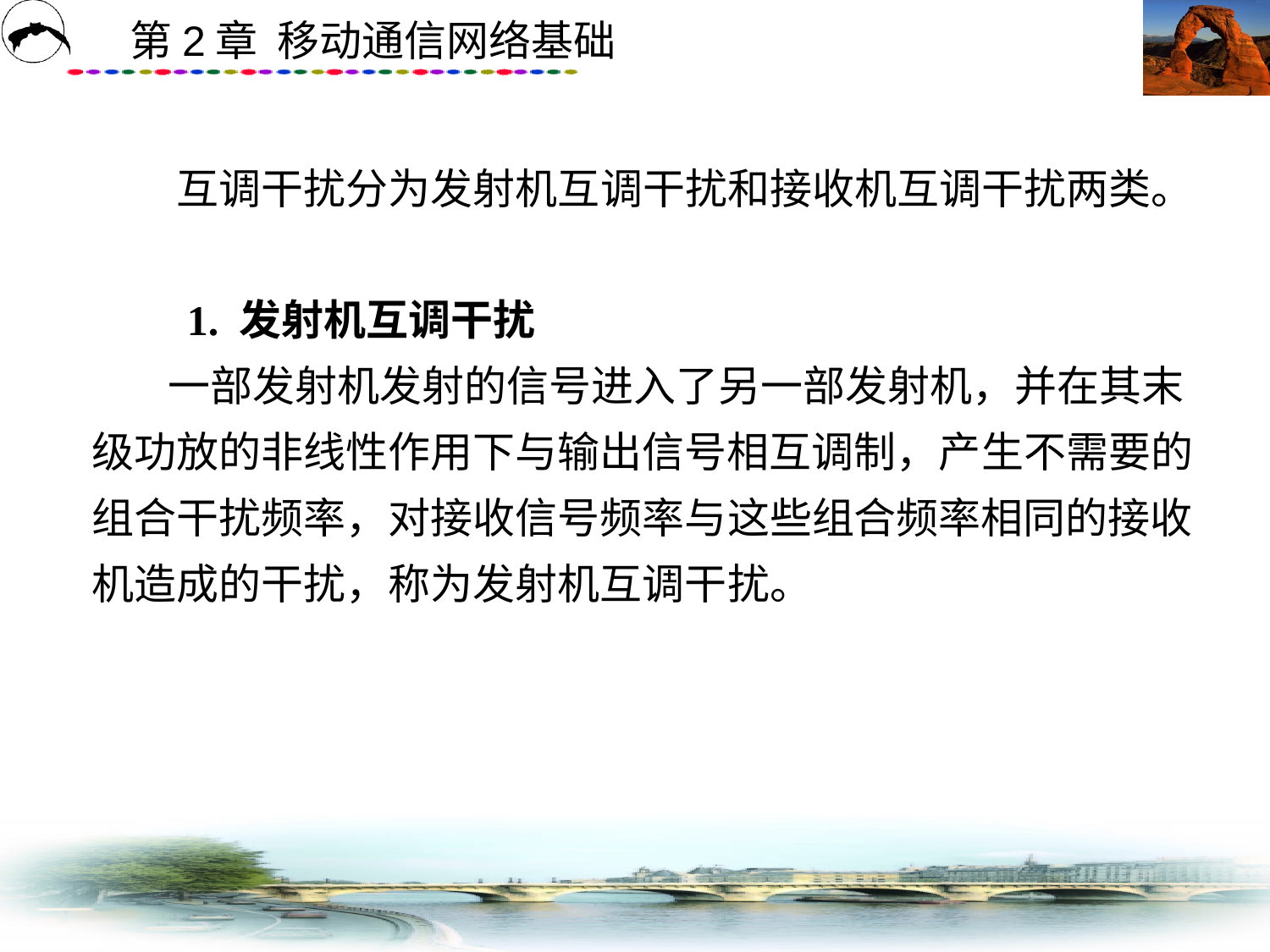

# 互调干扰分为发射机互调干扰和接收机互调干扰两类。 　　1. 发射机互调干扰 一部发射机发射的信号进入了另一部发射机，并在其末级功放的非线性作用下与输出信号相互调制，产生不需要的组合干扰频率，对接收信号频率与这些组合频率相同的接收机造成的干扰，称为发射机互调干扰。